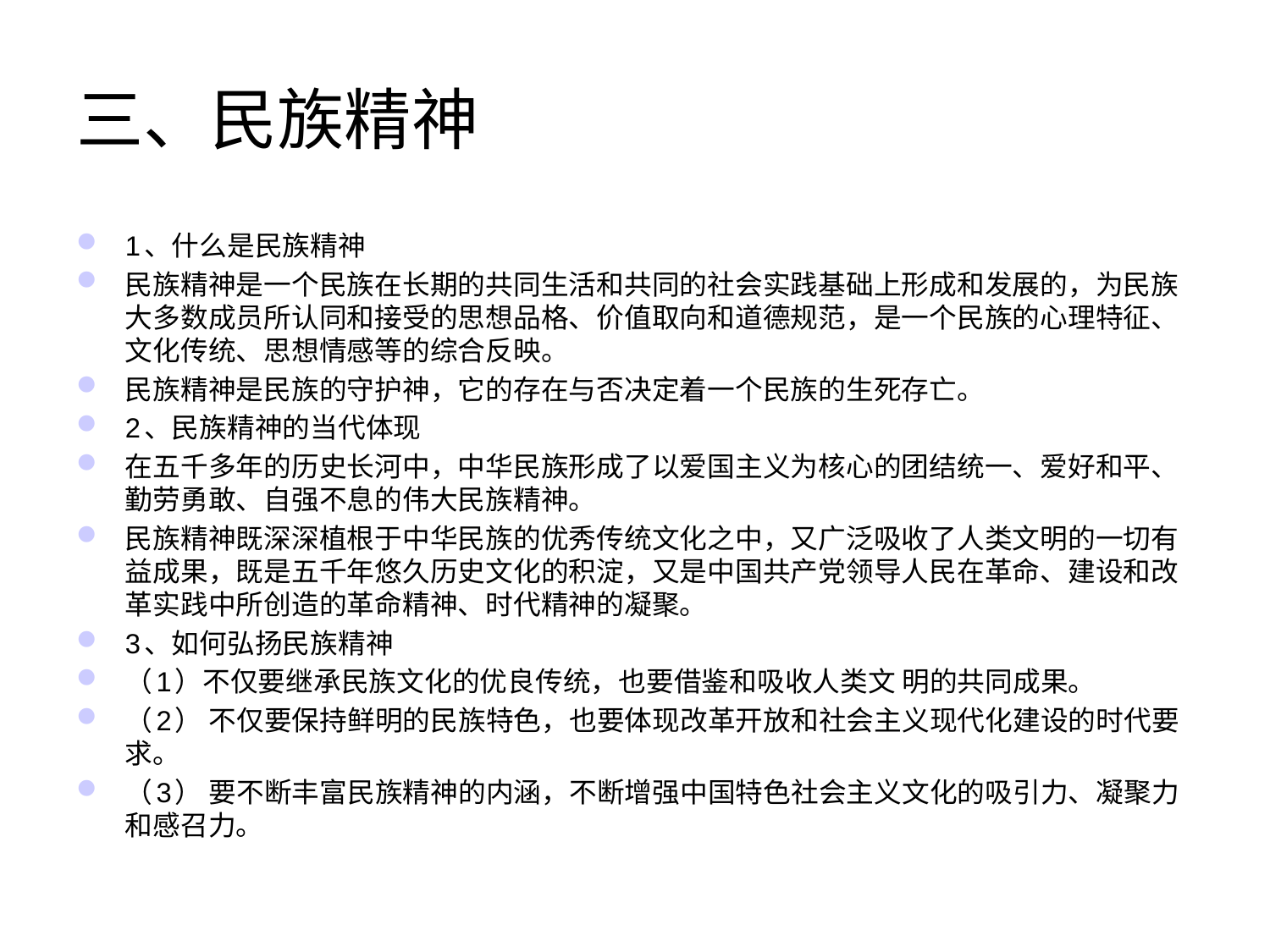

# 三、民族精神
1、什么是民族精神
民族精神是一个民族在长期的共同生活和共同的社会实践基础上形成和发展的，为民族大多数成员所认同和接受的思想品格、价值取向和道德规范，是一个民族的心理特征、文化传统、思想情感等的综合反映。
民族精神是民族的守护神，它的存在与否决定着一个民族的生死存亡。
2、民族精神的当代体现
在五千多年的历史长河中，中华民族形成了以爱国主义为核心的团结统一、爱好和平、勤劳勇敢、自强不息的伟大民族精神。
民族精神既深深植根于中华民族的优秀传统文化之中，又广泛吸收了人类文明的一切有益成果，既是五千年悠久历史文化的积淀，又是中国共产党领导人民在革命、建设和改革实践中所创造的革命精神、时代精神的凝聚。
3、如何弘扬民族精神
（1）不仅要继承民族文化的优良传统，也要借鉴和吸收人类文 明的共同成果。
（2） 不仅要保持鲜明的民族特色，也要体现改革开放和社会主义现代化建设的时代要求。
（3） 要不断丰富民族精神的内涵，不断增强中国特色社会主义文化的吸引力、凝聚力和感召力。